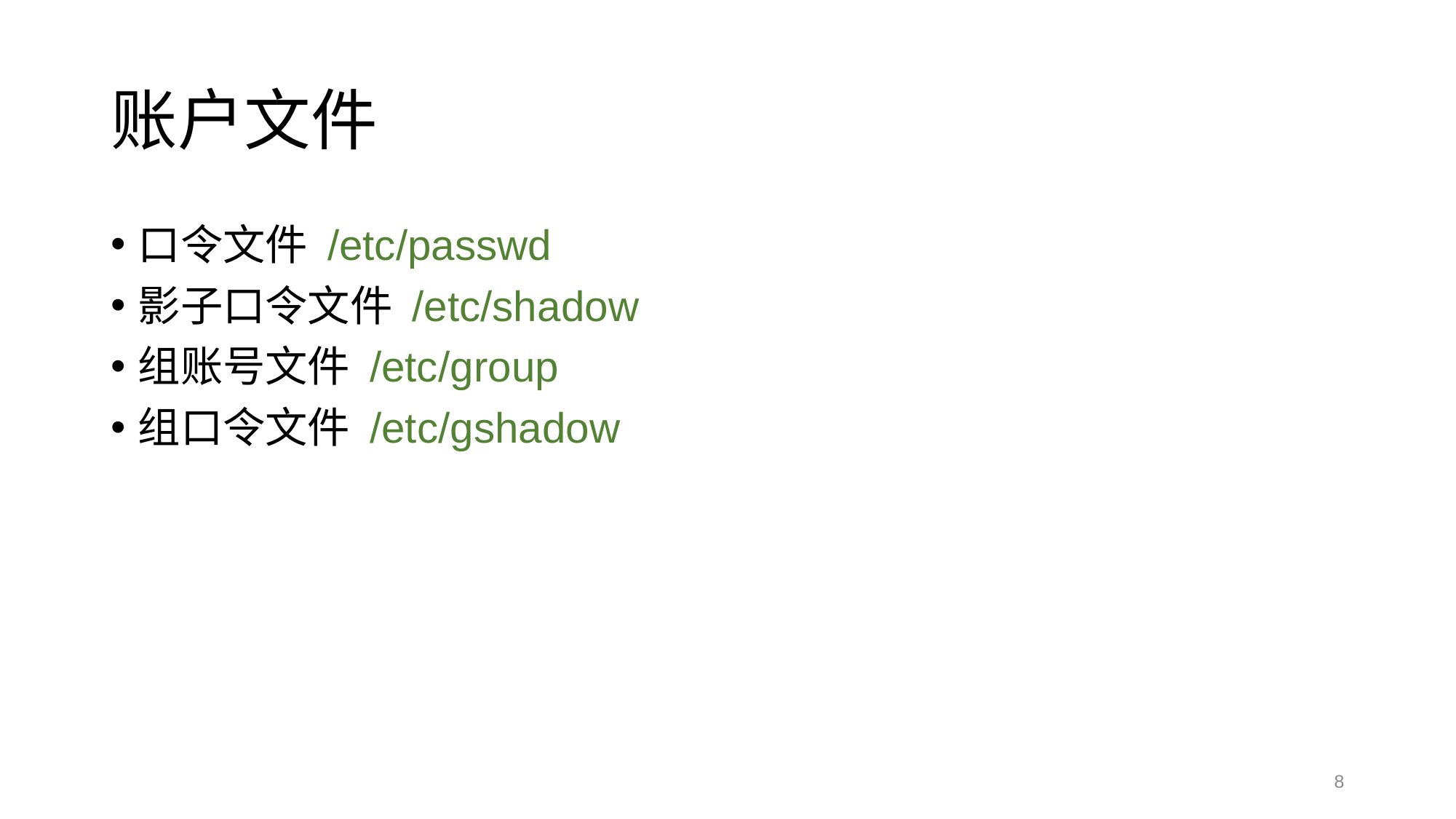

# 账户文件
口令文件 /etc/passwd
影子口令文件 /etc/shadow
组账号文件 /etc/group
组口令文件 /etc/gshadow

8